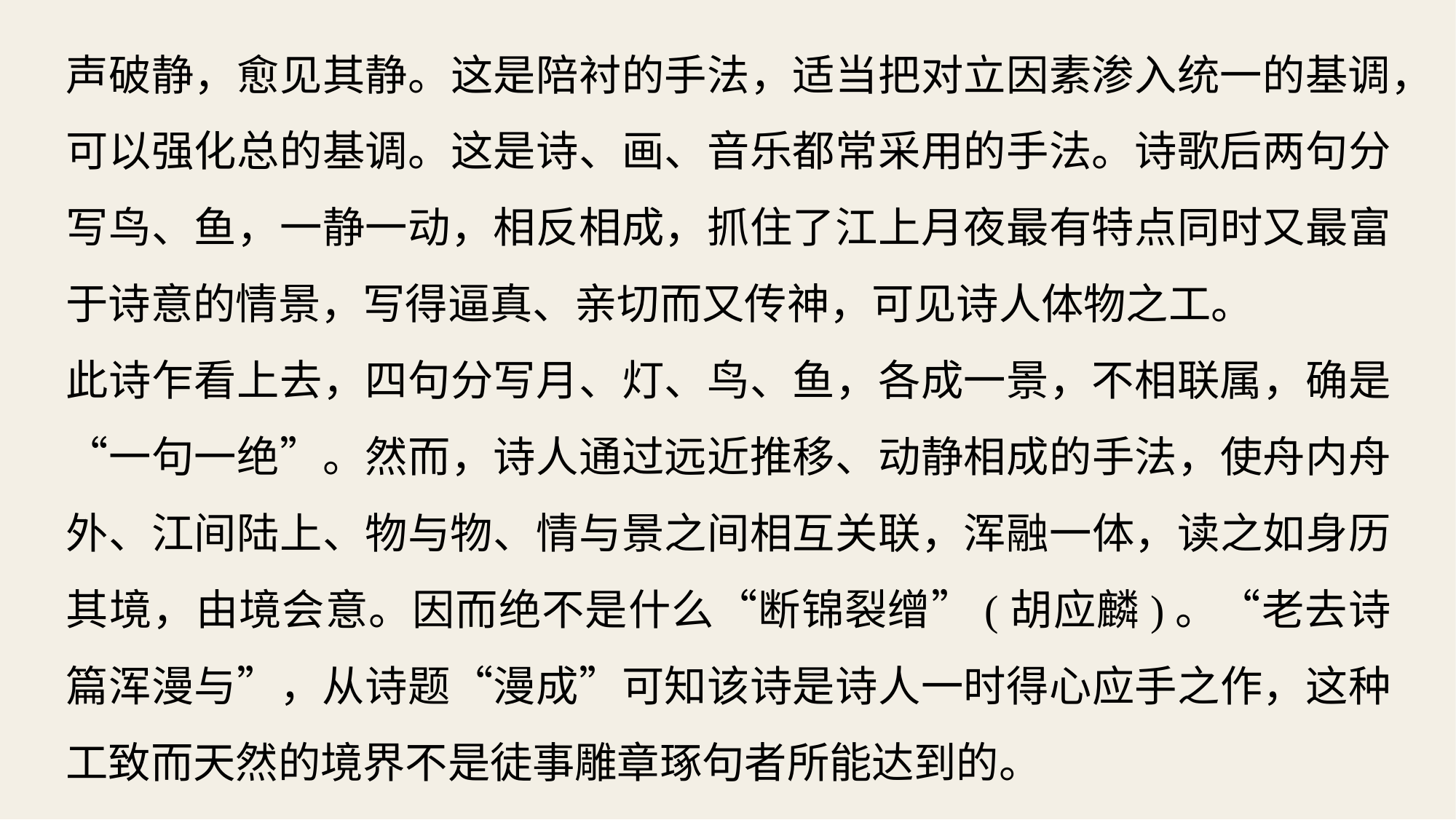

声破静，愈见其静。这是陪衬的手法，适当把对立因素渗入统一的基调，可以强化总的基调。这是诗、画、音乐都常采用的手法。诗歌后两句分写鸟、鱼，一静一动，相反相成，抓住了江上月夜最有特点同时又最富于诗意的情景，写得逼真、亲切而又传神，可见诗人体物之工。
此诗乍看上去，四句分写月、灯、鸟、鱼，各成一景，不相联属，确是“一句一绝”。然而，诗人通过远近推移、动静相成的手法，使舟内舟外、江间陆上、物与物、情与景之间相互关联，浑融一体，读之如身历其境，由境会意。因而绝不是什么“断锦裂缯”(胡应麟)。“老去诗篇浑漫与”，从诗题“漫成”可知该诗是诗人一时得心应手之作，这种工致而天然的境界不是徒事雕章琢句者所能达到的。